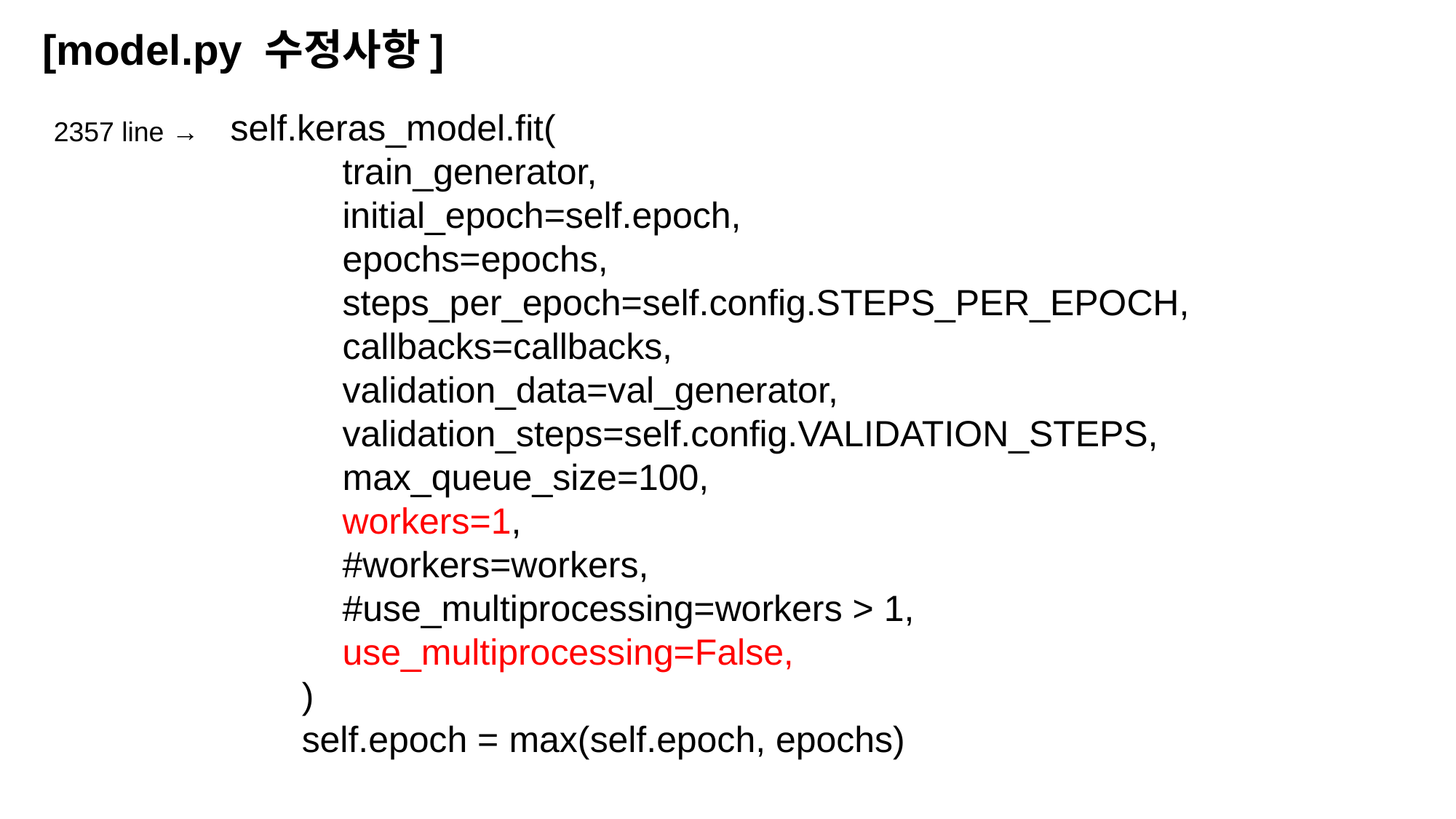

[model.py 수정사항]
 self.keras_model.fit(
            train_generator,
            initial_epoch=self.epoch,
            epochs=epochs,
            steps_per_epoch=self.config.STEPS_PER_EPOCH,
            callbacks=callbacks,
            validation_data=val_generator,
            validation_steps=self.config.VALIDATION_STEPS,
            max_queue_size=100,
            workers=1,
            #workers=workers,
            #use_multiprocessing=workers > 1,
            use_multiprocessing=False,
        )
        self.epoch = max(self.epoch, epochs)
2357 line →